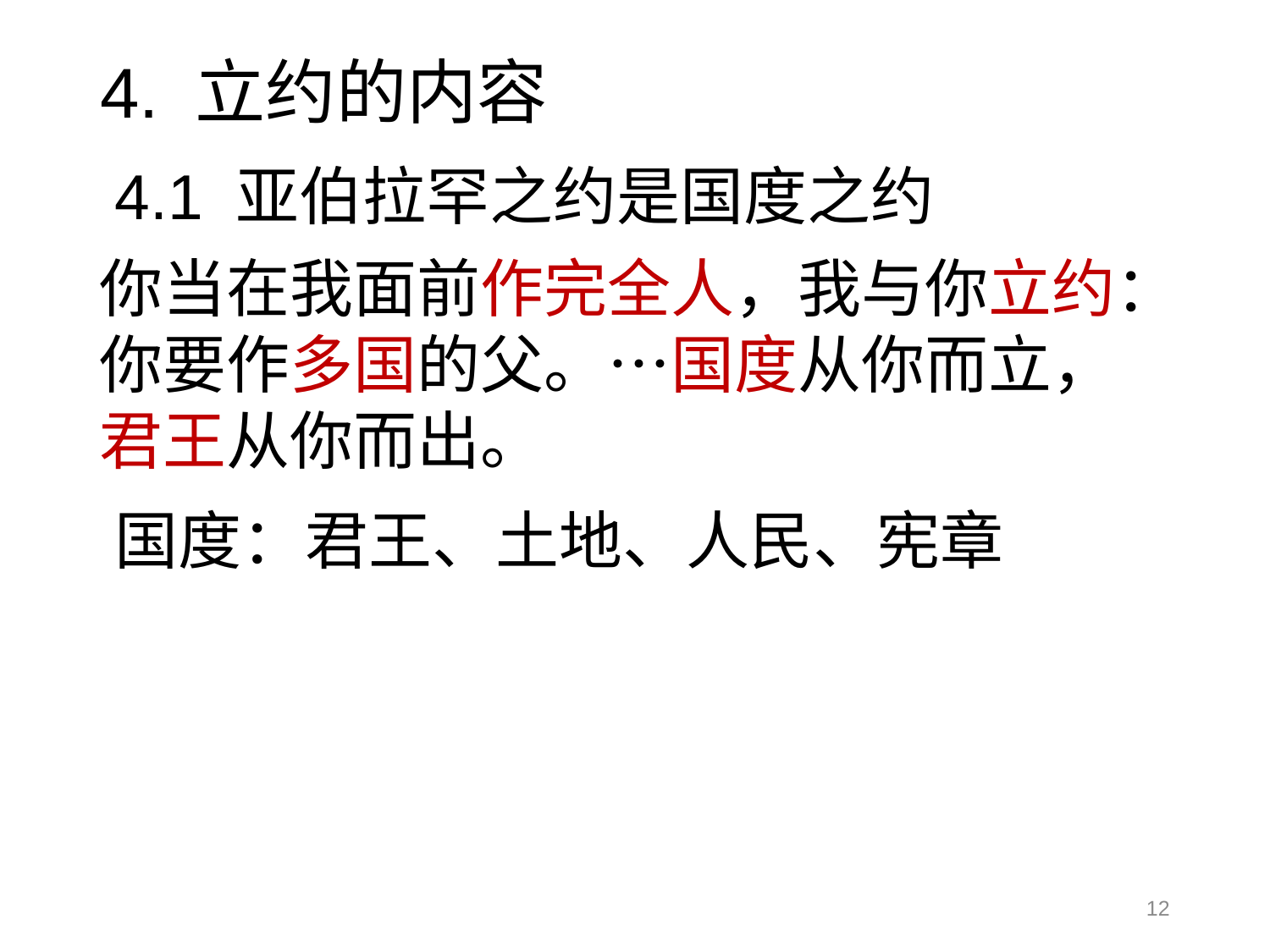

# 4. 立约的内容
4.1 亚伯拉罕之约是国度之约

国度：君王、土地、人民、宪章
你当在我面前作完全人，我与你立约：
你要作多国的父。…国度从你而立，
君王从你而出。
12